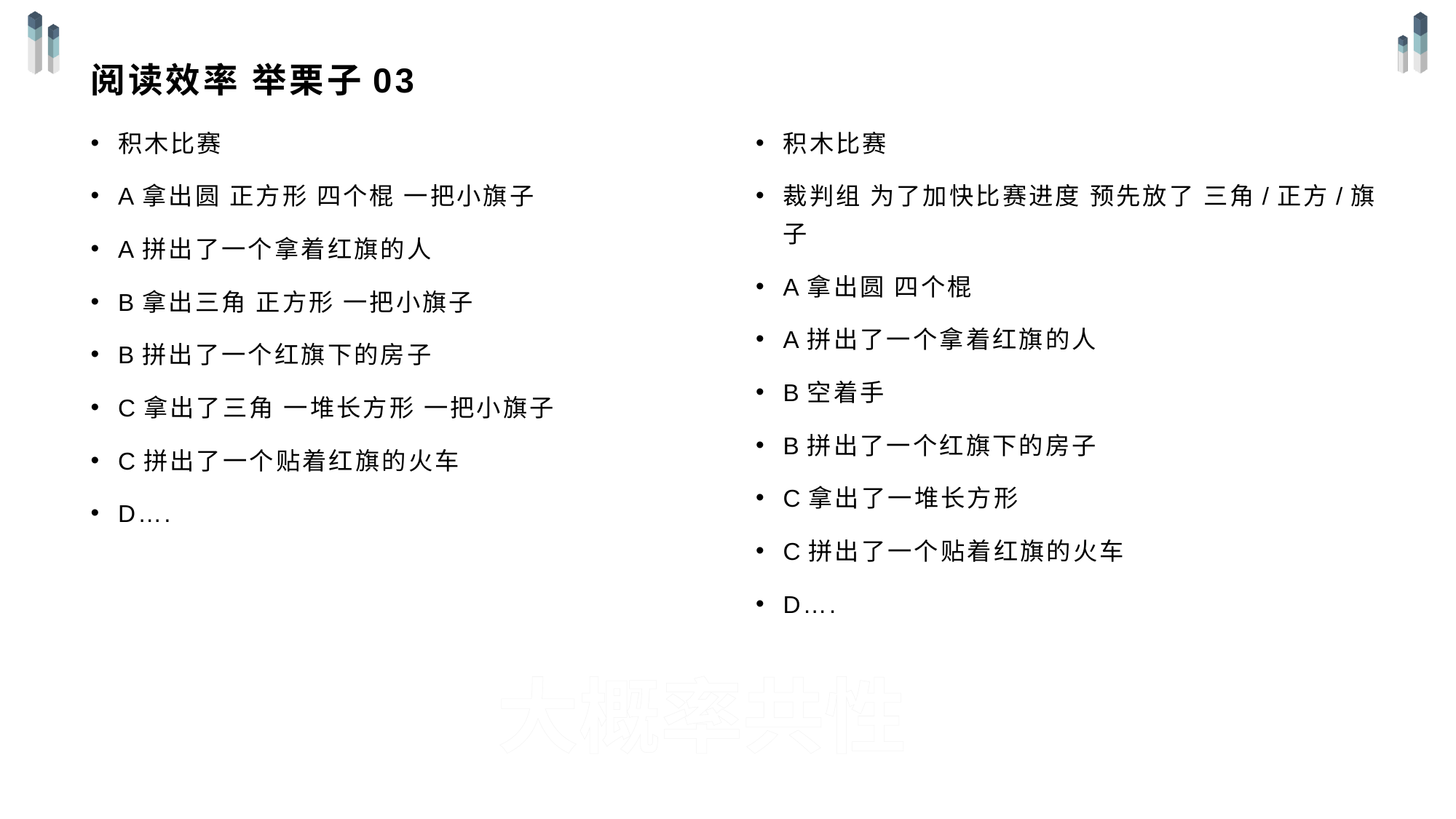

# 阅读效率 举栗子03
积木比赛
A拿出圆 正方形 四个棍 一把小旗子
A拼出了一个拿着红旗的人
B拿出三角 正方形 一把小旗子
B拼出了一个红旗下的房子
C拿出了三角 一堆长方形 一把小旗子
C拼出了一个贴着红旗的火车
D….
积木比赛
裁判组 为了加快比赛进度 预先放了 三角/正方/旗子
A拿出圆 四个棍
A拼出了一个拿着红旗的人
B空着手
B拼出了一个红旗下的房子
C拿出了一堆长方形
C拼出了一个贴着红旗的火车
D….

大概率共性